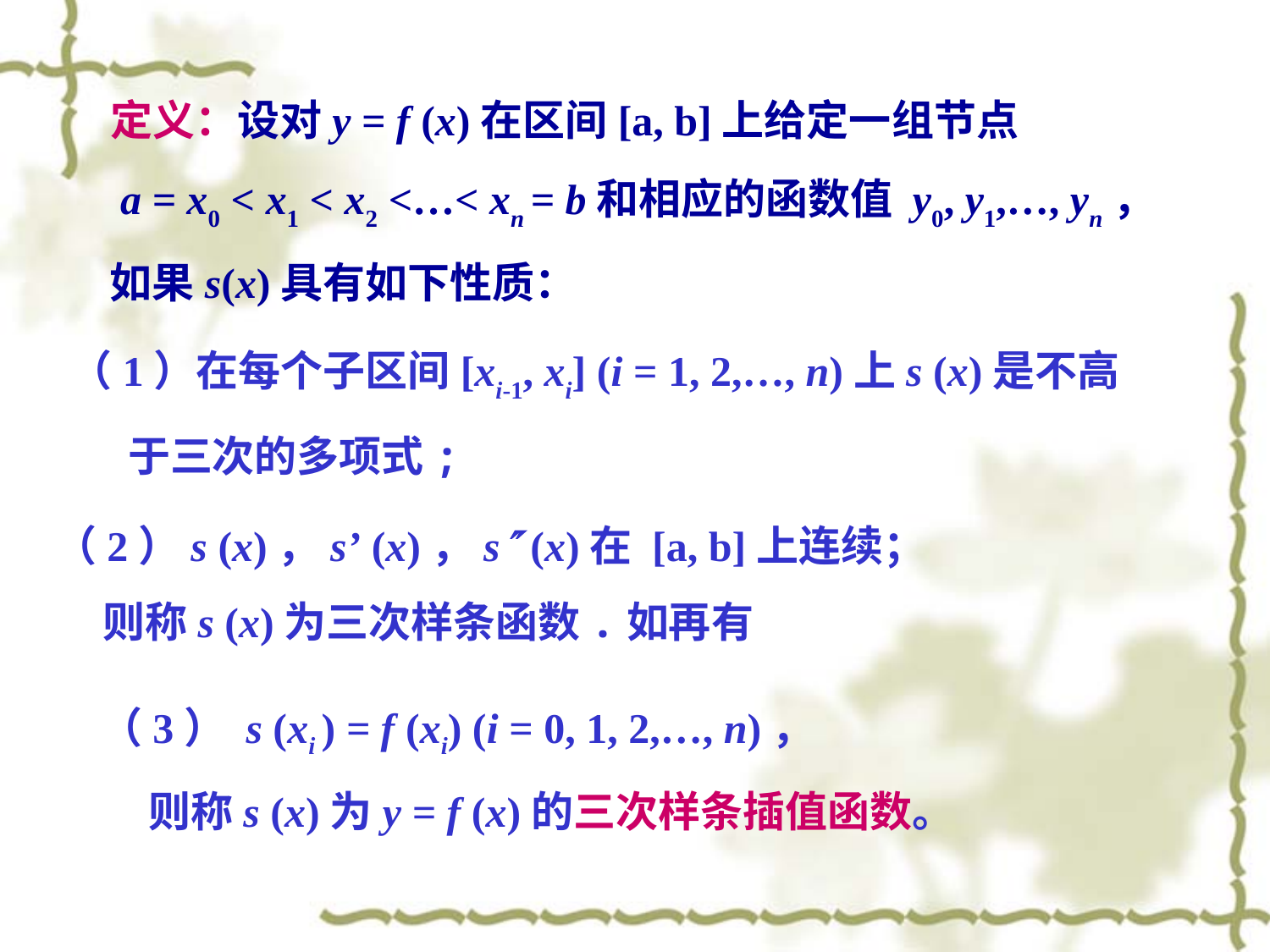

定义：设对y = f (x)在区间[a, b]上给定一组节点
a = x0 < x1 < x2 <…< xn = b和相应的函数值 y0, y1,…, yn，
如果s(x)具有如下性质：
（1）在每个子区间[xi-1, xi] (i = 1, 2,…, n)上s (x)是不高
     于三次的多项式;
（2）s (x)，s’ (x)，s″ (x)在 [a, b]上连续；
    则称s (x)为三次样条函数.如再有
（3） s (xi ) = f (xi) (i = 0, 1, 2,…, n)，
    则称s (x)为y = f (x)的三次样条插值函数。